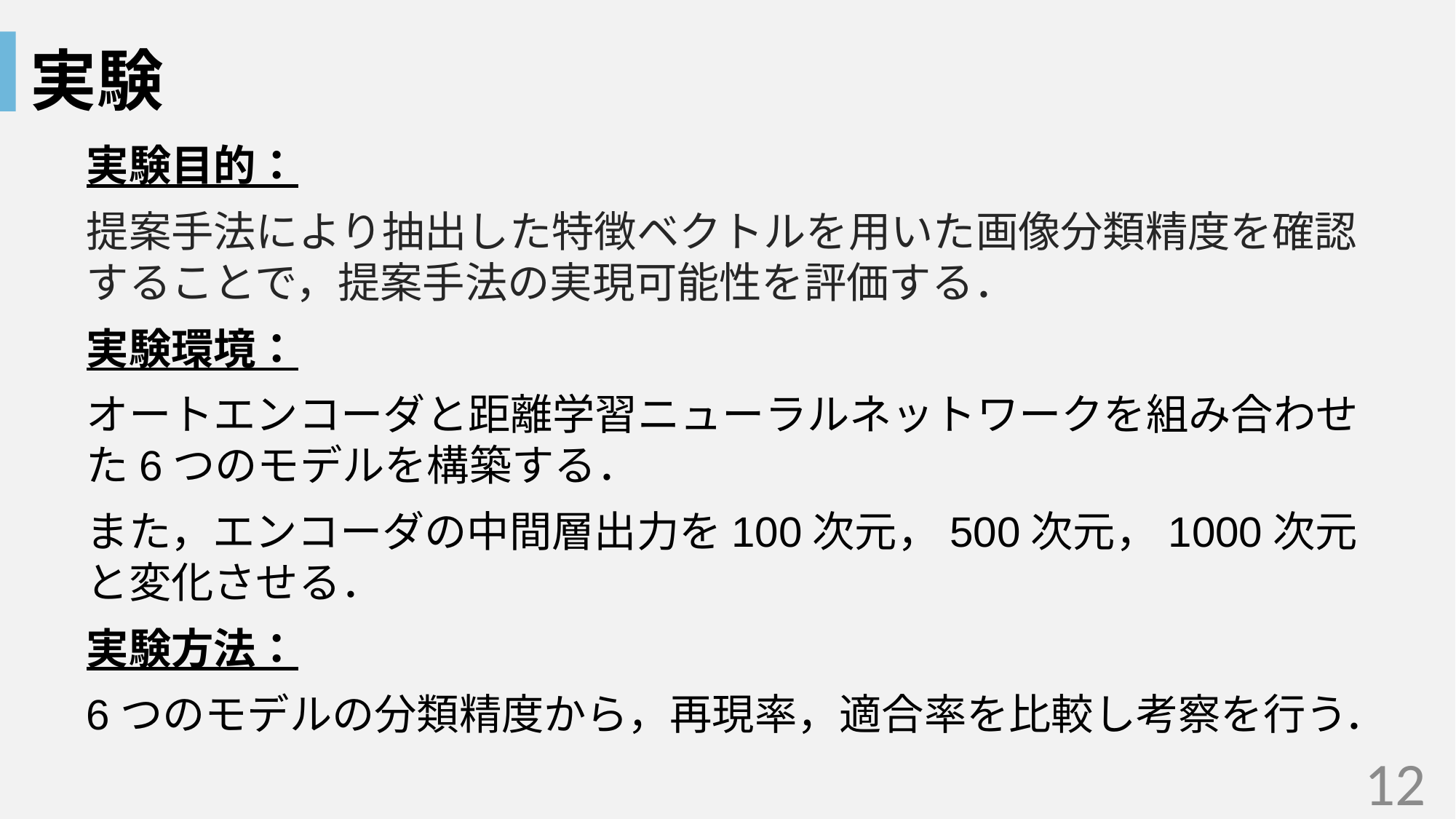

# 実験
実験目的：
提案手法により抽出した特徴ベクトルを用いた画像分類精度を確認することで，提案手法の実現可能性を評価する．
実験環境：
オートエンコーダと距離学習ニューラルネットワークを組み合わせた6つのモデルを構築する．
また，エンコーダの中間層出力を100次元，500次元，1000次元と変化させる．
実験方法：
6つのモデルの分類精度から，再現率，適合率を比較し考察を行う．
12